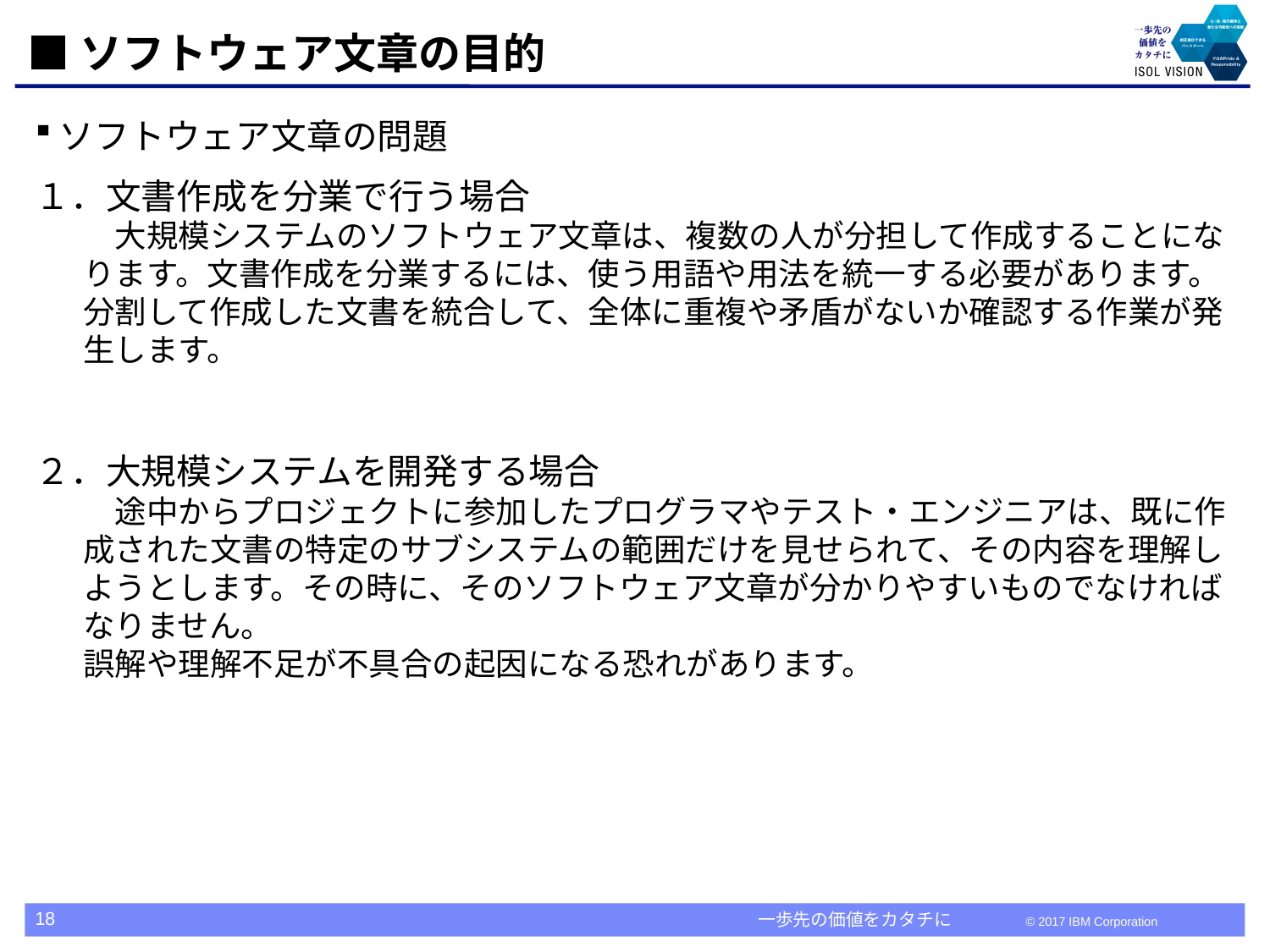

# ■ソフトウェア文章の目的
ソフトウェア文章の問題
１．文書作成を分業で行う場合
　大規模システムのソフトウェア文章は、複数の人が分担して作成することになります。文書作成を分業するには、使う用語や用法を統一する必要があります。分割して作成した文書を統合して、全体に重複や矛盾がないか確認する作業が発生します。

２．大規模システムを開発する場合
　途中からプロジェクトに参加したプログラマやテスト・エンジニアは、既に作成された文書の特定のサブシステムの範囲だけを見せられて、その内容を理解しようとします。その時に、そのソフトウェア文章が分かりやすいものでなければなりません。
誤解や理解不足が不具合の起因になる恐れがあります。

18